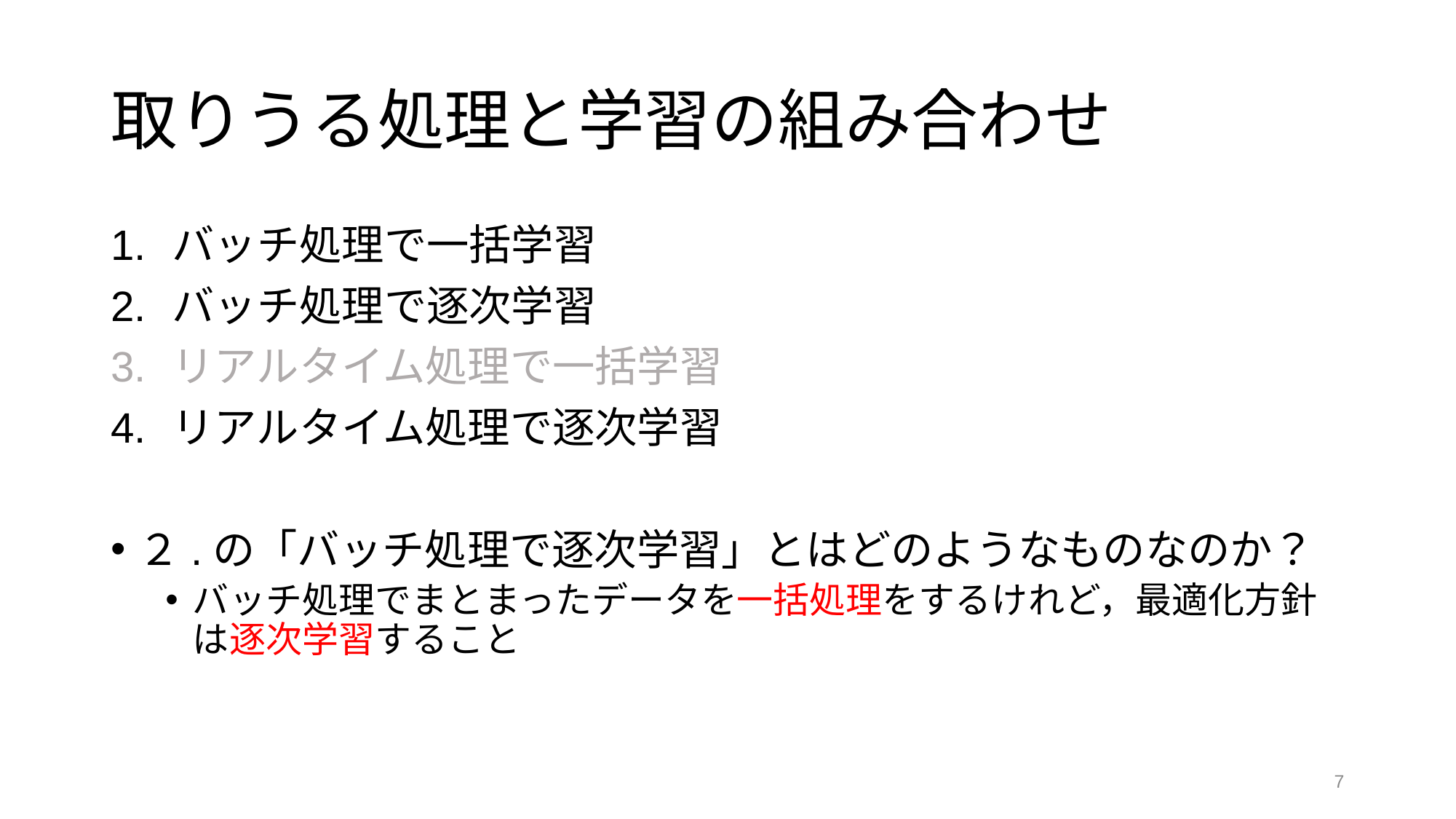

# 取りうる処理と学習の組み合わせ
バッチ処理で一括学習
バッチ処理で逐次学習
リアルタイム処理で一括学習
リアルタイム処理で逐次学習

２.の「バッチ処理で逐次学習」とはどのようなものなのか？
バッチ処理でまとまったデータを一括処理をするけれど，最適化方針は逐次学習すること
7